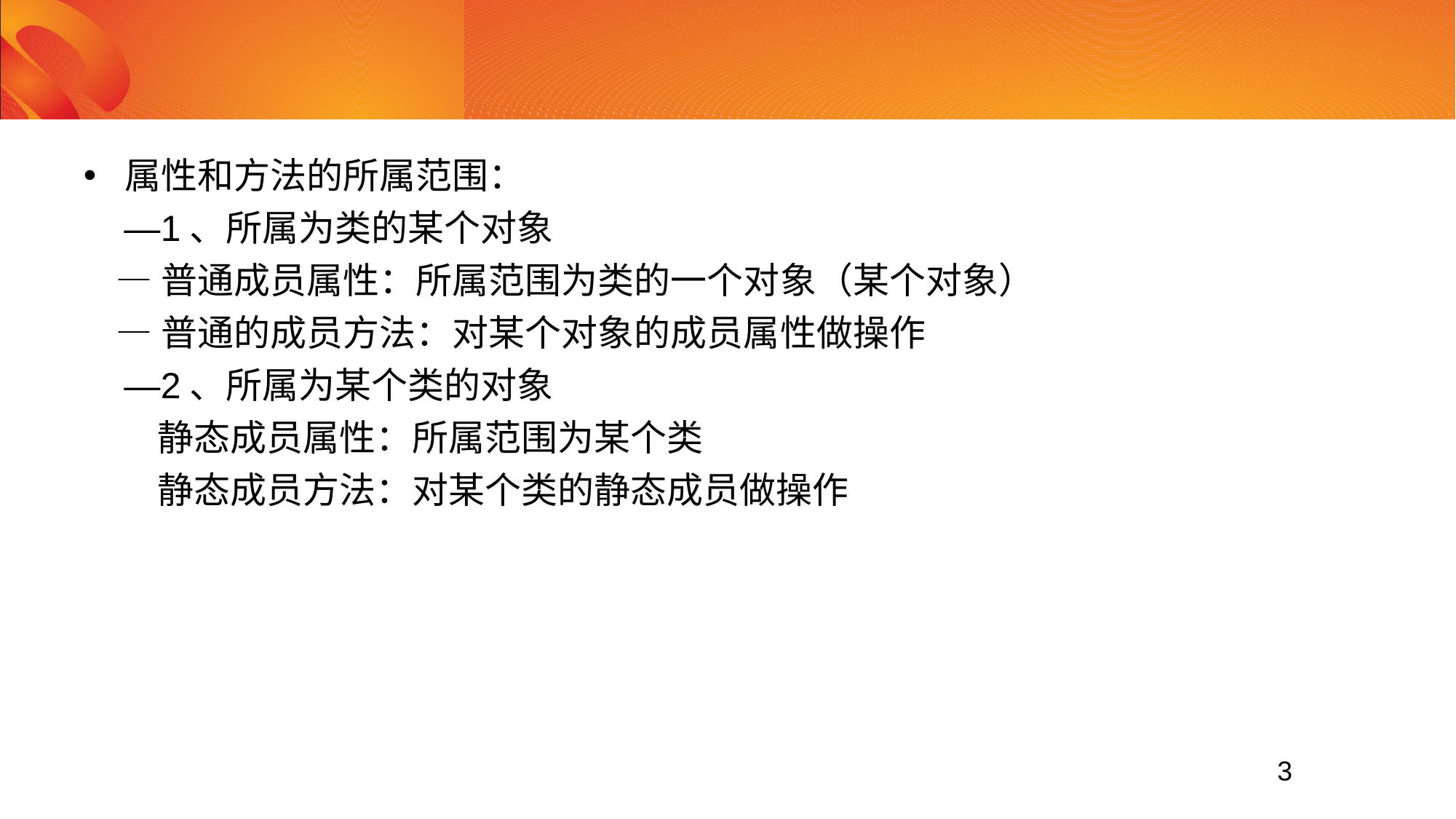

#
属性和方法的所属范围：
    —1、所属为类的某个对象
    —普通成员属性：所属范围为类的一个对象（某个对象）
    —普通的成员方法：对某个对象的成员属性做操作
    —2、所属为某个类的对象
        静态成员属性：所属范围为某个类
        静态成员方法：对某个类的静态成员做操作